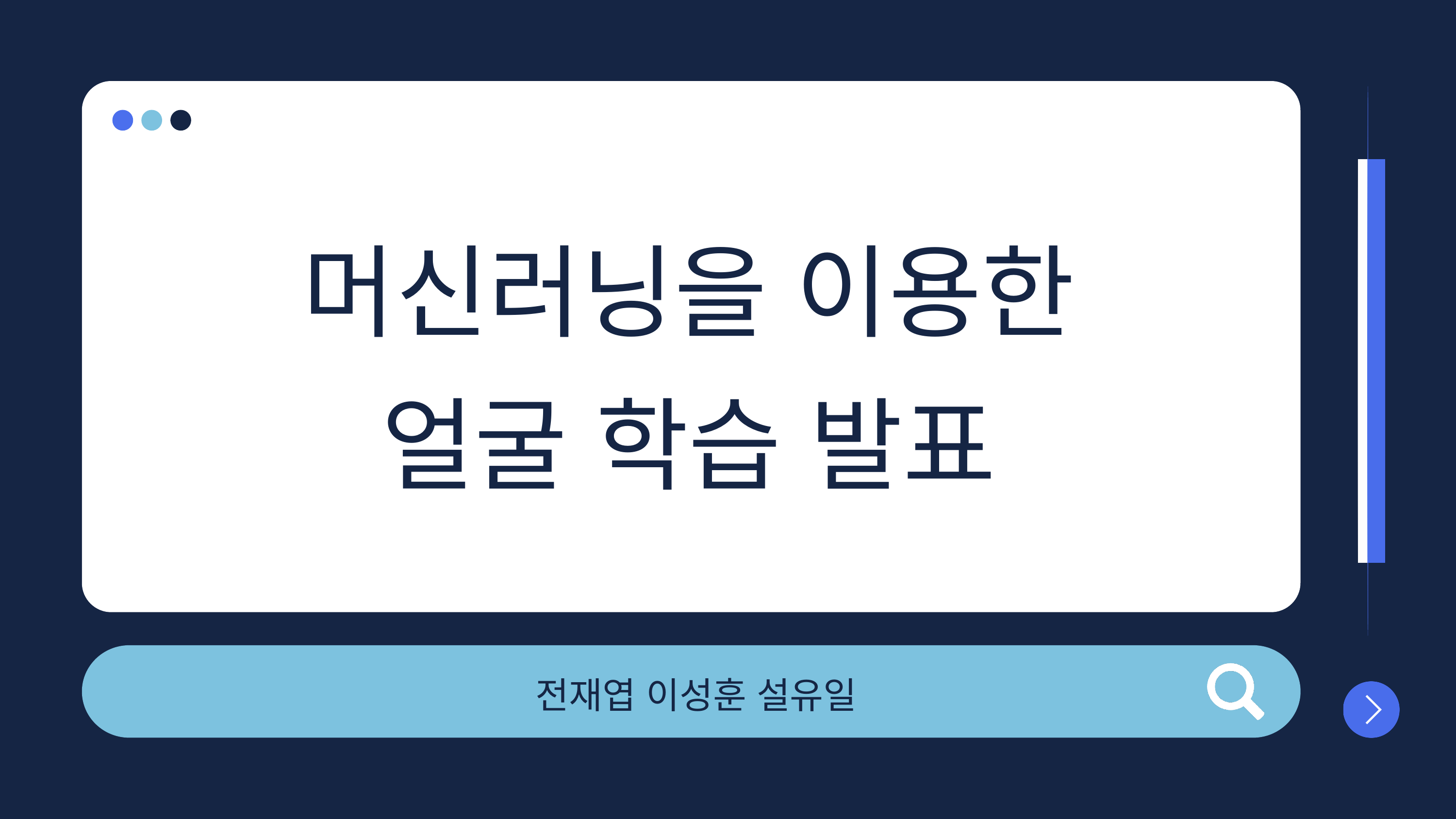

머신러닝을 이용한
얼굴 학습 발표

전재엽 이성훈 설유일